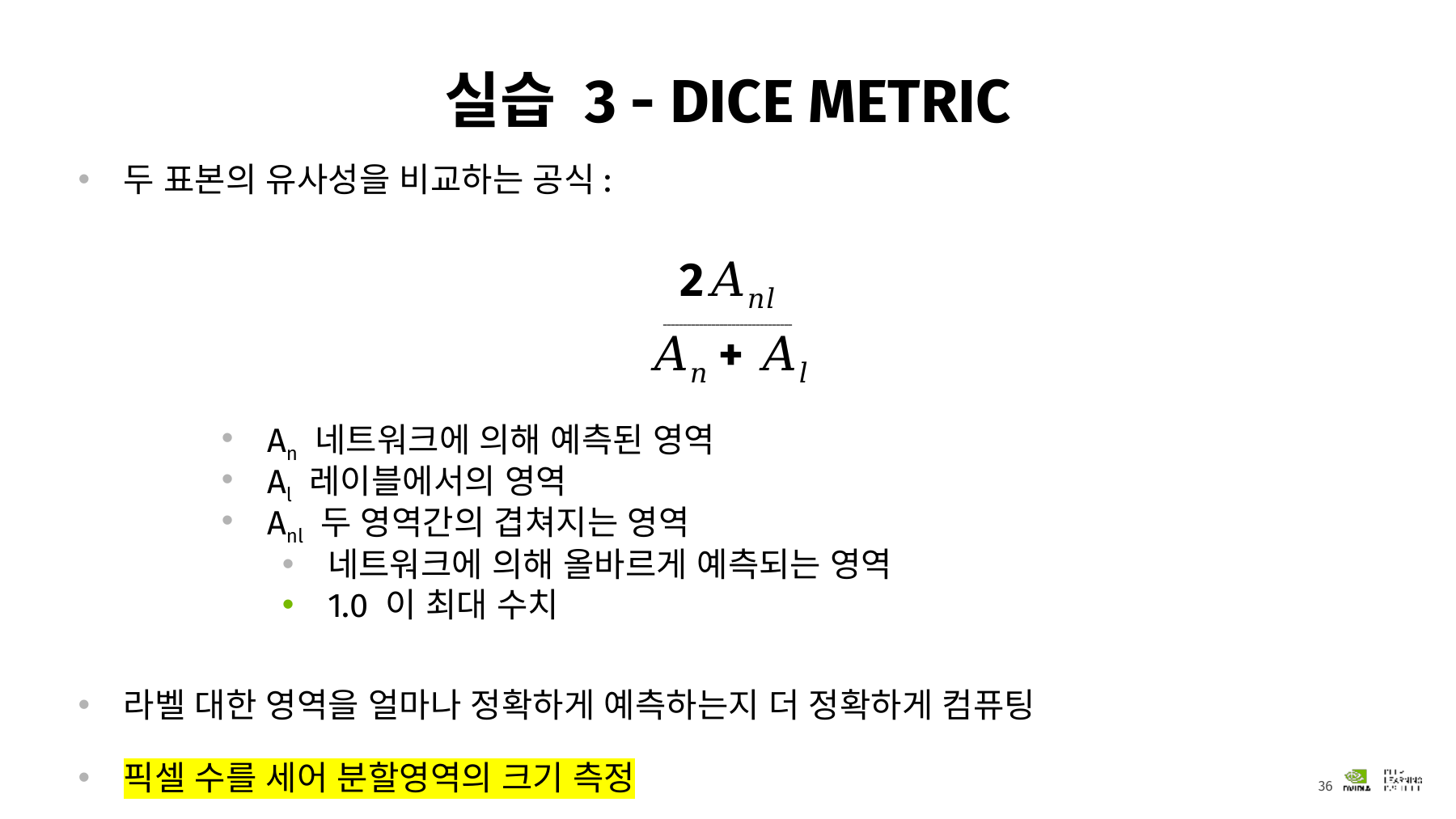

# 실습 3 - DICE METRIC
두 표본의 유사성을 비교하는 공식:

2𝐴𝑛𝑙
________________________________
𝐴𝑛 + 𝐴𝑙

An 네트워크에 의해 예측된 영역
Al 레이블에서의 영역
Anl 두 영역간의 겹쳐지는 영역
네트워크에 의해 올바르게 예측되는 영역
1.0 이 최대 수치

라벨 대한 영역을 얼마나 정확하게 예측하는지 더 정확하게 컴퓨팅

픽셀 수를 세어 분할영역의 크기 측정